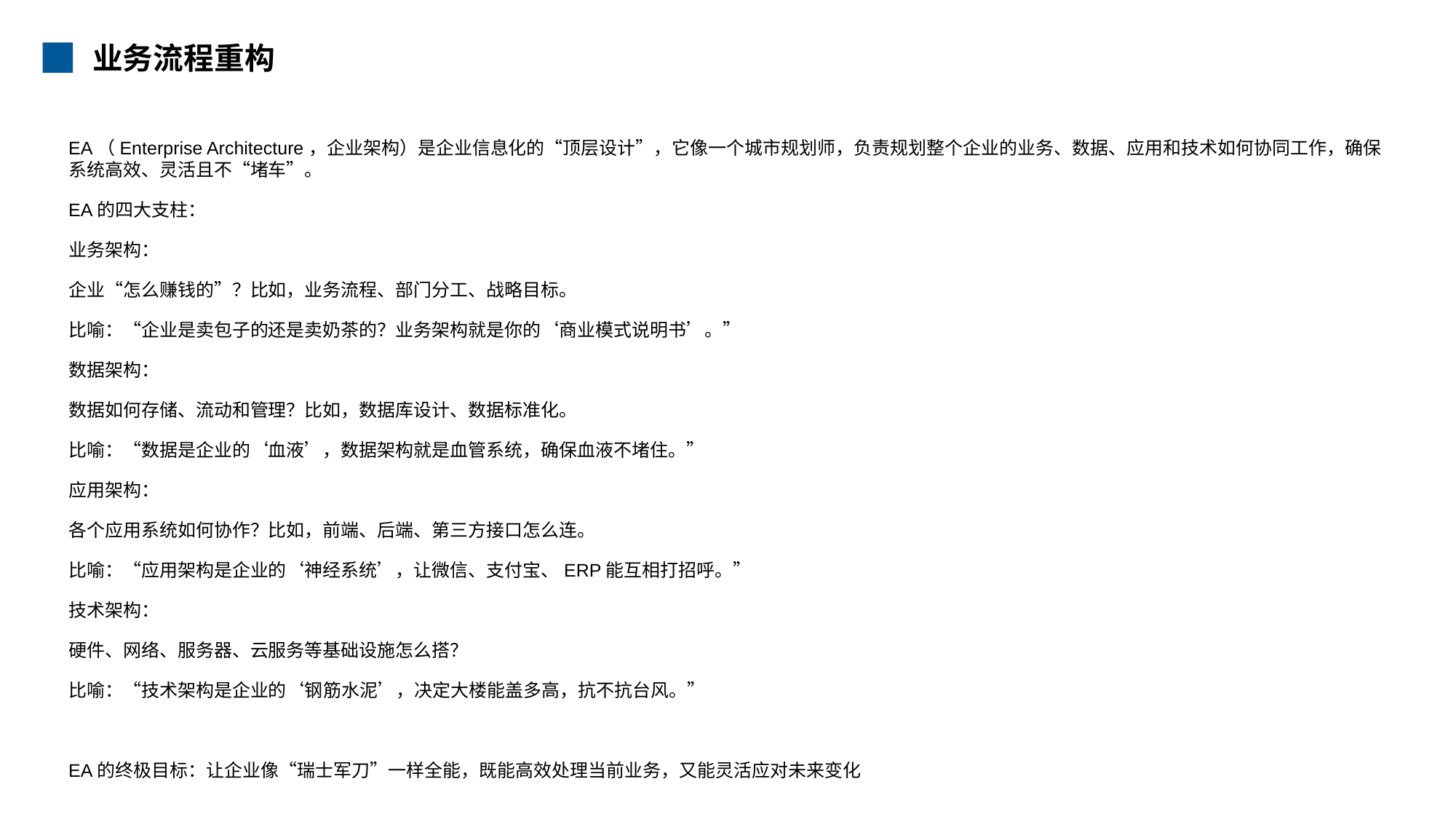

业务流程重构

EA（Enterprise Architecture，企业架构）是企业信息化的“顶层设计”，它像一个城市规划师，负责规划整个企业的业务、数据、应用和技术如何协同工作，确保系统高效、灵活且不“堵车”。
EA的四大支柱：
业务架构：
企业“怎么赚钱的”？比如，业务流程、部门分工、战略目标。
比喻：“企业是卖包子的还是卖奶茶的？业务架构就是你的‘商业模式说明书’。”
数据架构：
数据如何存储、流动和管理？比如，数据库设计、数据标准化。
比喻：“数据是企业的‘血液’，数据架构就是血管系统，确保血液不堵住。”
应用架构：
各个应用系统如何协作？比如，前端、后端、第三方接口怎么连。
比喻：“应用架构是企业的‘神经系统’，让微信、支付宝、ERP能互相打招呼。”
技术架构：
硬件、网络、服务器、云服务等基础设施怎么搭？
比喻：“技术架构是企业的‘钢筋水泥’，决定大楼能盖多高，抗不抗台风。”

EA的终极目标：让企业像“瑞士军刀”一样全能，既能高效处理当前业务，又能灵活应对未来变化
6